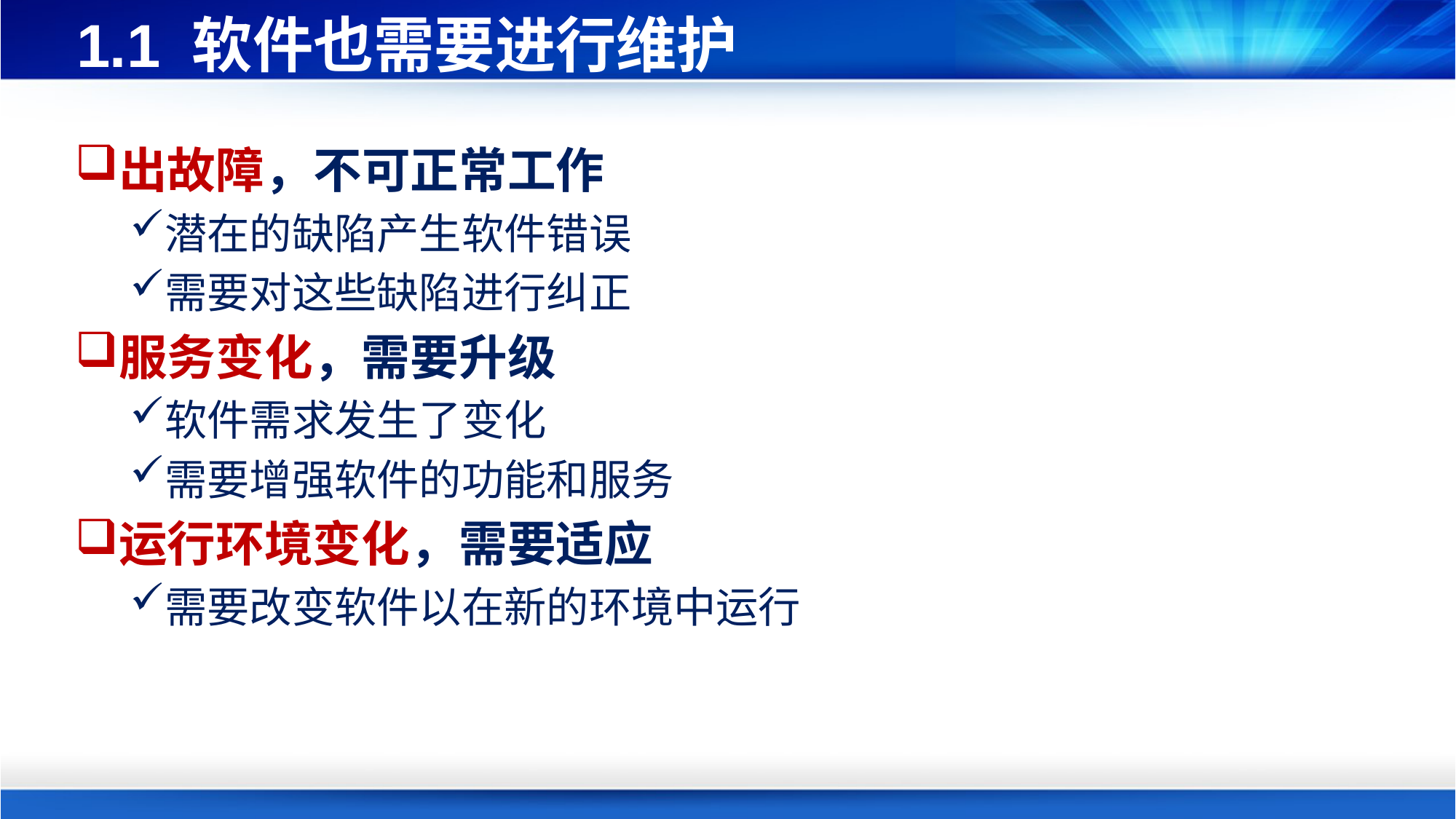

# 1.1 软件也需要进行维护
出故障，不可正常工作
潜在的缺陷产生软件错误
需要对这些缺陷进行纠正
服务变化，需要升级
软件需求发生了变化
需要增强软件的功能和服务
运行环境变化，需要适应
需要改变软件以在新的环境中运行